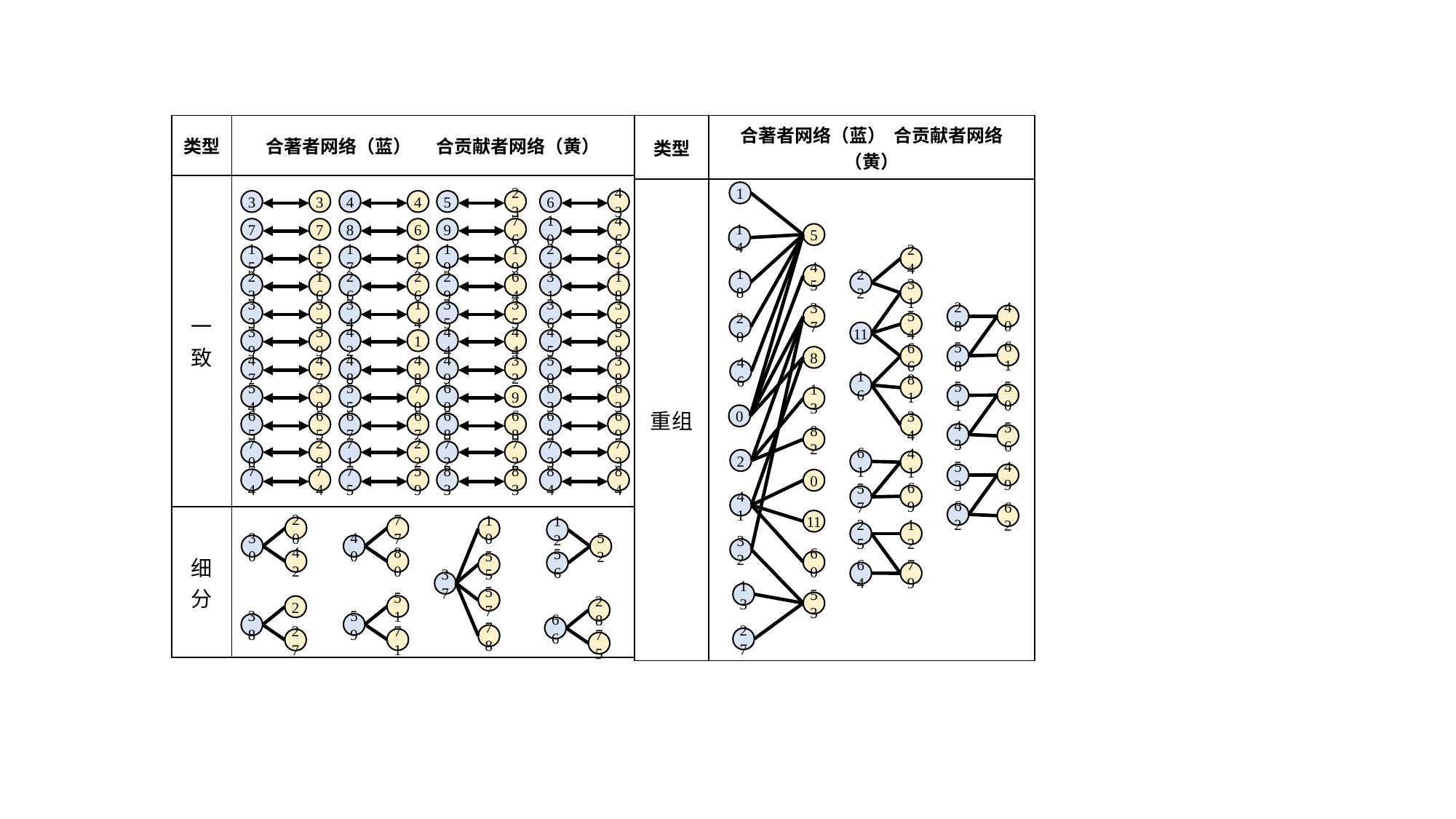

| 类型 | 合著者网络（蓝） 合贡献者网络（黄） |
| --- | --- |
| 一致 |  |
| 类型 | 合著者网络（蓝） 合贡献者网络（黄） |
| --- | --- |
| 重组 |  |
1
5
14
45
18
37
20
8
46
13
0
82
2
0
41
11
32
60
13
53
27
3
3
4
4
5
23
6
43
7
7
8
6
9
76
10
46
15
15
17
17
19
19
21
21
24
22
31
54
11
66
16
81
34
61
41
69
57
25
12
64
79
23
16
26
26
29
64
31
18
33
33
34
14
35
35
36
36
28
40
61
58
50
51
43
56
49
53
62
62
39
39
42
1
44
44
45
58
47
47
48
48
49
32
50
38
54
30
55
70
60
9
63
63
65
65
67
67
68
68
69
69
70
29
71
22
72
72
73
73
74
74
75
59
83
83
84
84
| 细分 |  |
| --- | --- |
20
77
10
12
30
40
52
42
80
56
55
37
57
51
2
28
59
38
66
78
71
27
75